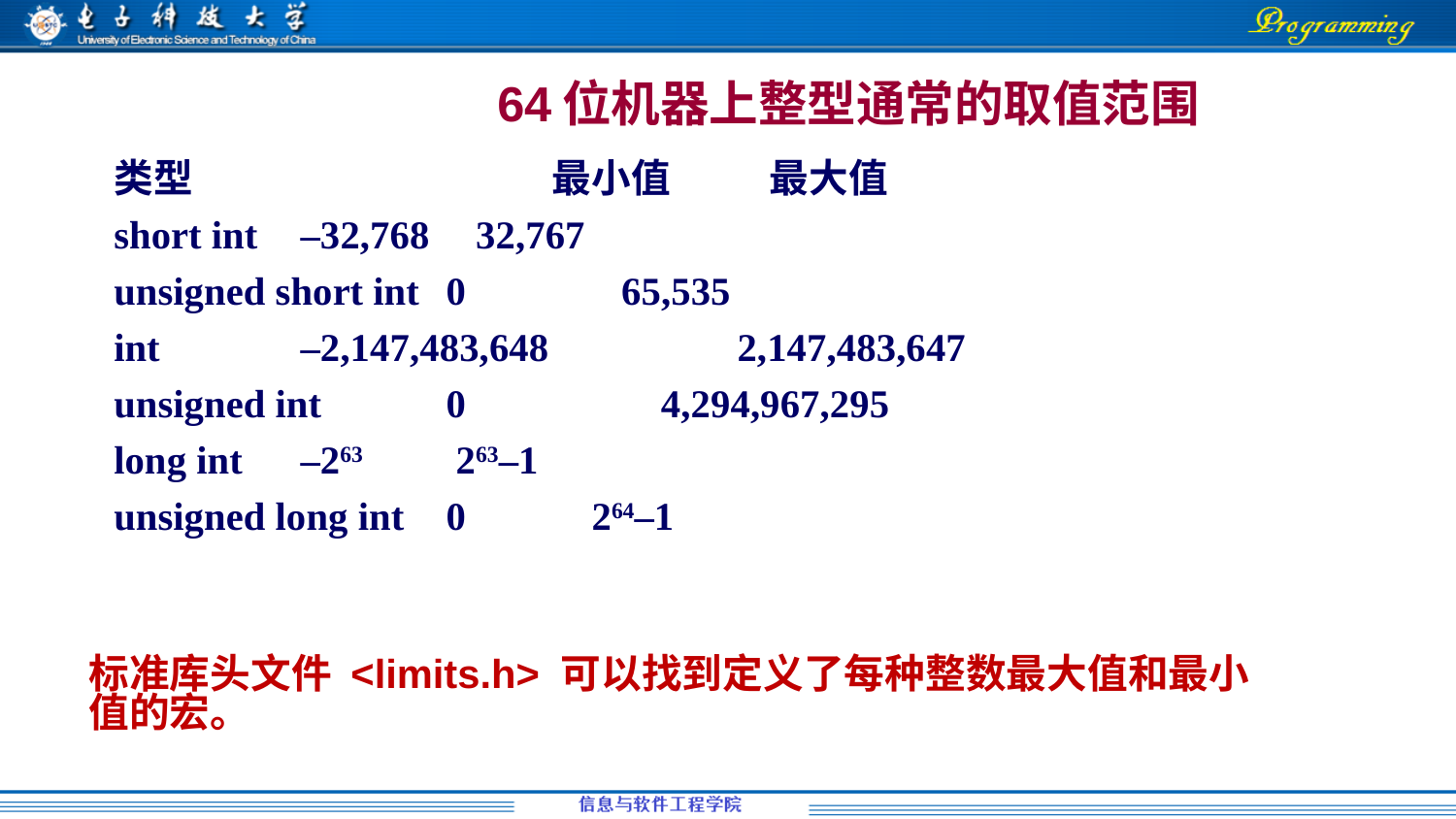

64位机器上整型通常的取值范围
类型                                        最小值           最大值
short int	–32,768	   32,767
unsigned short int	0	   65,535
int	–2,147,483,648       	2,147,483,647
unsigned int	0	       4,294,967,295
long int	–263	 263–1
unsigned long int	0	264–1
标准库头文件 <limits.h> 可以找到定义了每种整数最大值和最小值的宏。